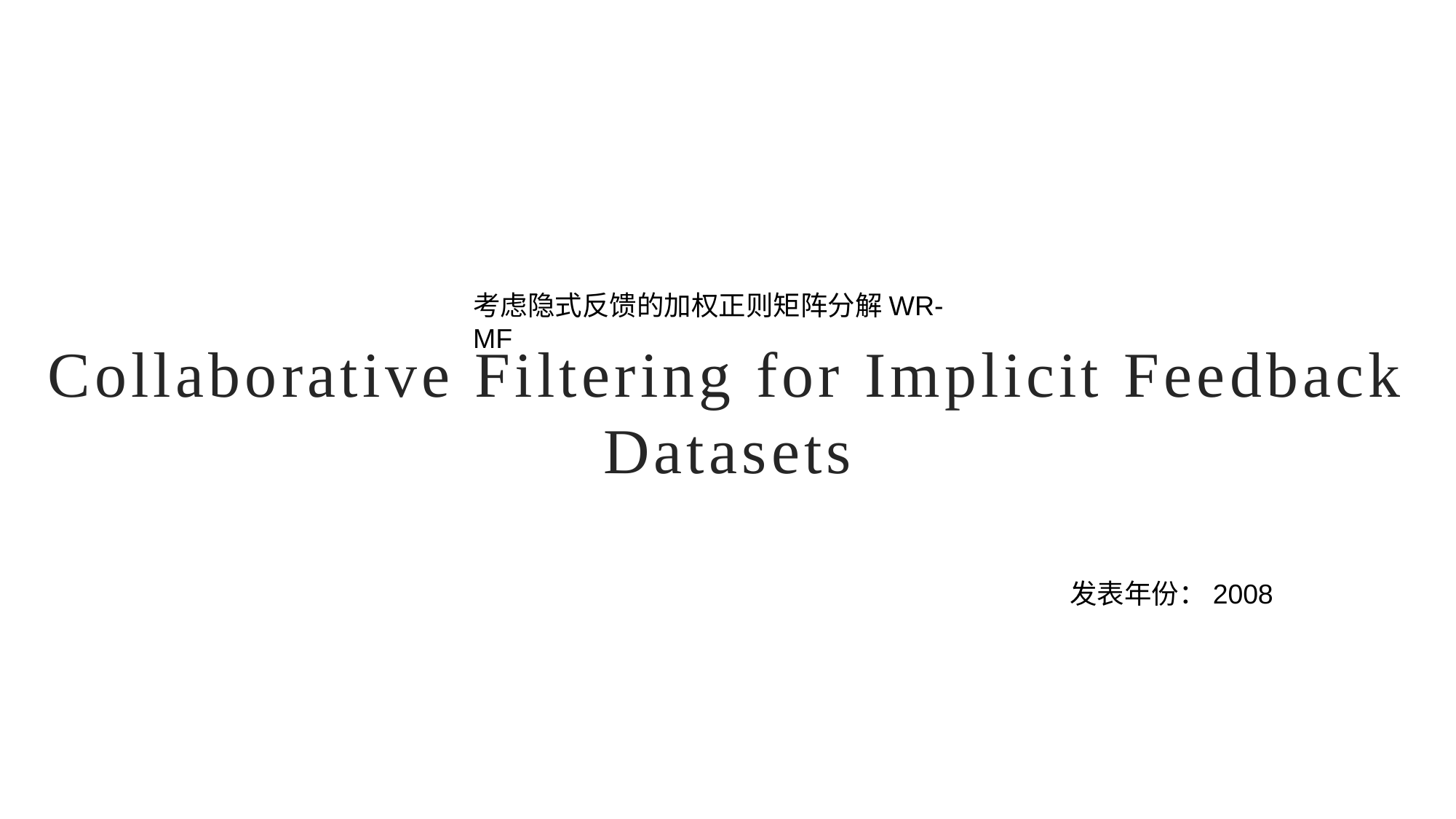

考虑隐式反馈的加权正则矩阵分解WR-MF
# Collaborative Filtering for Implicit Feedback Datasets
发表年份：2008